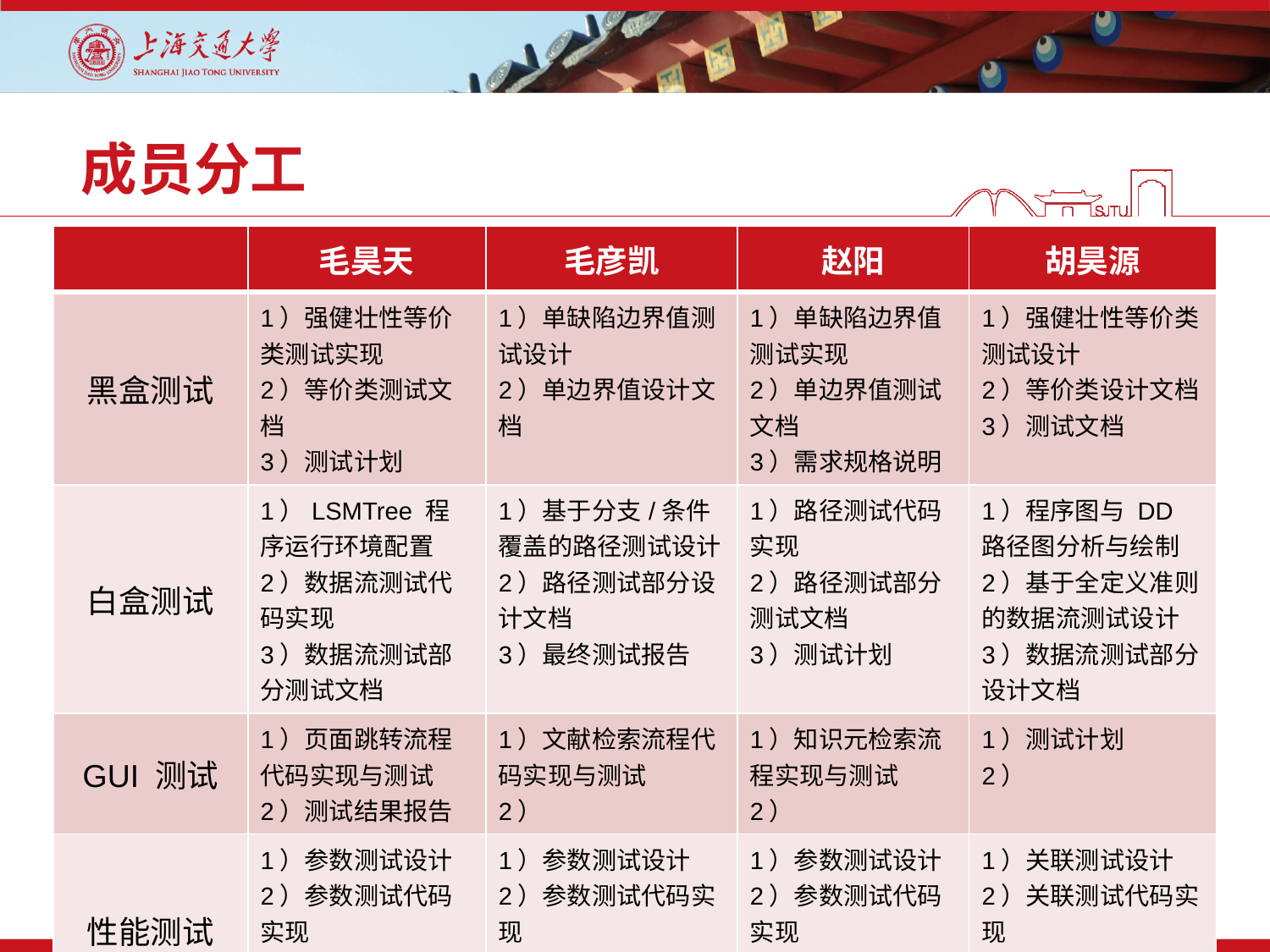

# 成员分工
|  | 毛昊天 | 毛彦凯 | 赵阳 | 胡昊源 |
| --- | --- | --- | --- | --- |
| 黑盒测试 | 1）强健壮性等价类测试实现 2）等价类测试文档 3）测试计划 | 1）单缺陷边界值测试设计 2）单边界值设计文档 | 1）单缺陷边界值测试实现 2）单边界值测试文档 3）需求规格说明 | 1）强健壮性等价类测试设计 2）等价类设计文档 3）测试文档 |
| 白盒测试 | 1）LSMTree 程序运行环境配置 2）数据流测试代码实现 3）数据流测试部分测试文档 | 1）基于分支/条件覆盖的路径测试设计 2）路径测试部分设计文档 3）最终测试报告 | 1）路径测试代码实现 2）路径测试部分测试文档 3）测试计划 | 1）程序图与 DD 路径图分析与绘制 2）基于全定义准则的数据流测试设计 3）数据流测试部分设计文档 |
| GUI 测试 | 1）页面跳转流程代码实现与测试 2）测试结果报告 | 1）文献检索流程代码实现与测试 2） | 1）知识元检索流程实现与测试 2） | 1）测试计划 2） |
| 性能测试 | 1）参数测试设计 2）参数测试代码实现 3）参数测试部分文档 | 1）参数测试设计 2）参数测试代码实现 3）测试计划 4）测试文档整合 | 1）参数测试设计 2）参数测试代码实现 3）参数测试部分文档 | 1）关联测试设计 2）关联测试代码实现 3）关联测试部分文档 |